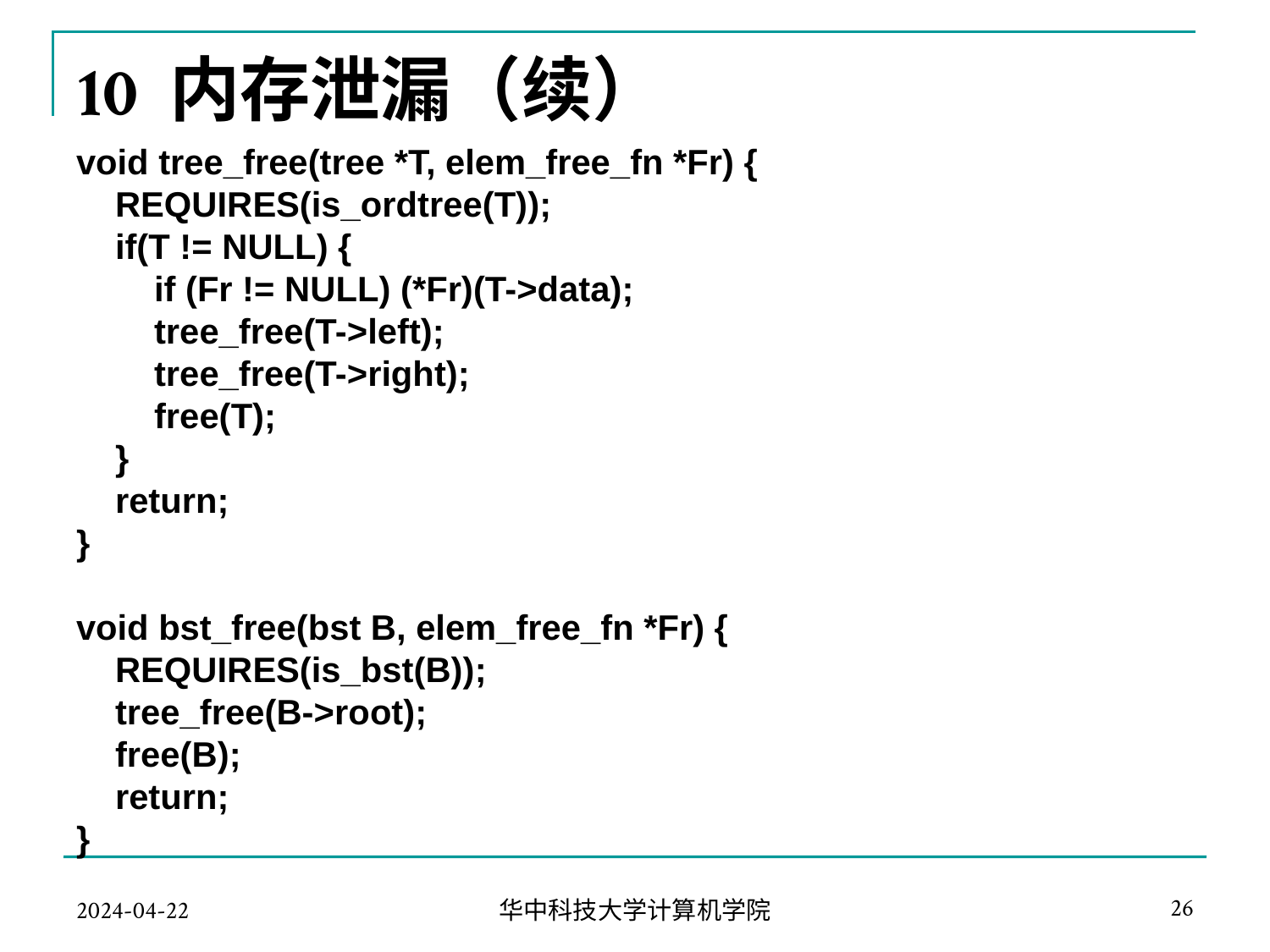

# 10 内存泄漏（续）
void tree_free(tree *T, elem_free_fn *Fr) {
    REQUIRES(is_ordtree(T));
    if(T != NULL) {
        if (Fr != NULL) (*Fr)(T->data);
        tree_free(T->left);
        tree_free(T->right);
        free(T);
    }
    return;
}

void bst_free(bst B, elem_free_fn *Fr) {
    REQUIRES(is_bst(B));
    tree_free(B->root);
    free(B);
    return;
}
2024-04-22
26
华中科技大学计算机学院